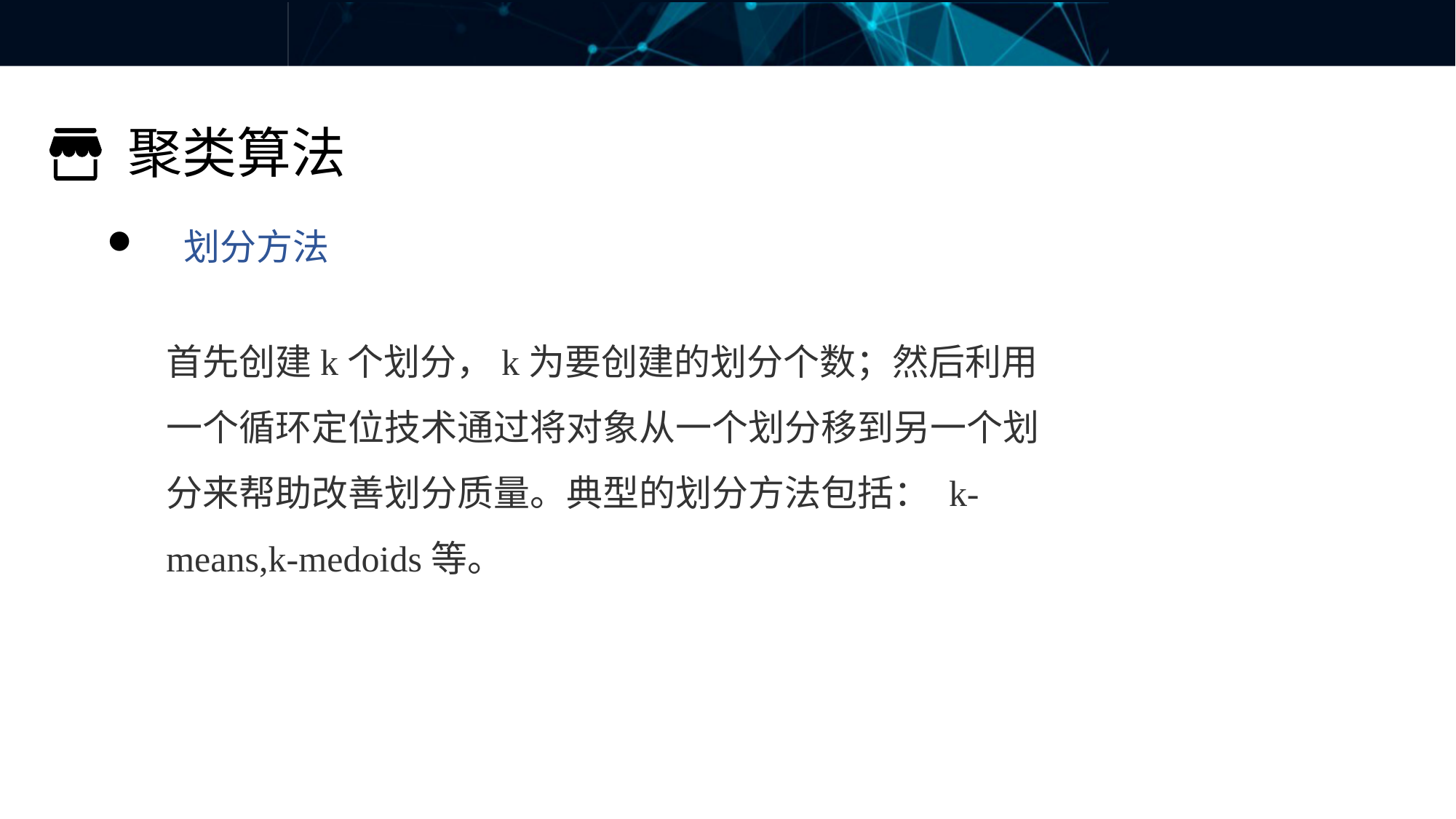

聚类算法

   划分方法
首先创建k个划分，k为要创建的划分个数；然后利用一个循环定位技术通过将对象从一个划分移到另一个划分来帮助改善划分质量。典型的划分方法包括： k-means,k-medoids等。